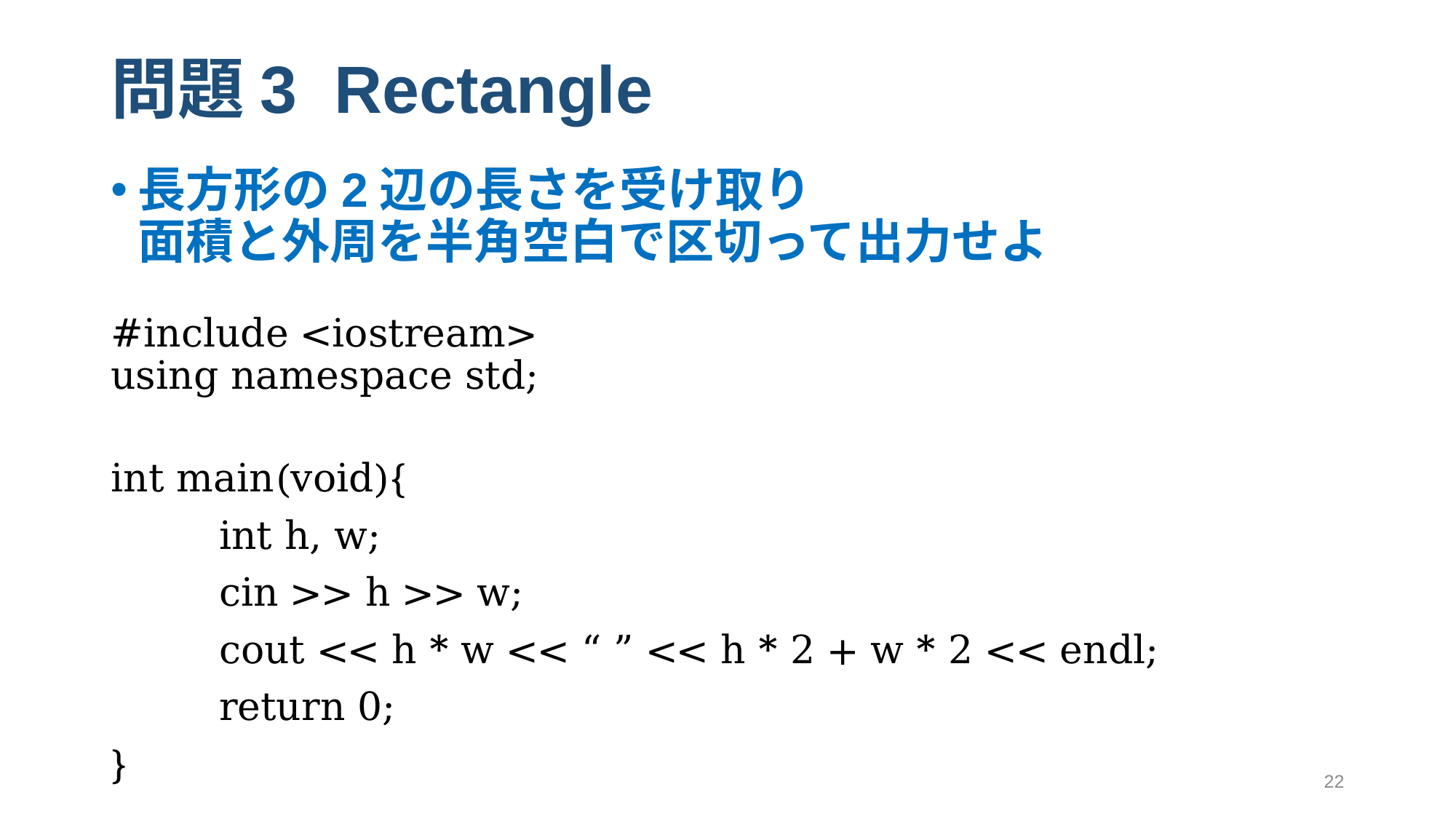

# 問題3  Rectangle
長方形の2辺の長さを受け取り
面積と外周を半角空白で区切って出力せよ
#include <iostream>
using namespace std;

int main(void){
	int h, w;
	cin >> h >> w;
	cout << h * w << “ ” << h * 2 + w * 2 << endl;
	return 0;
}
22